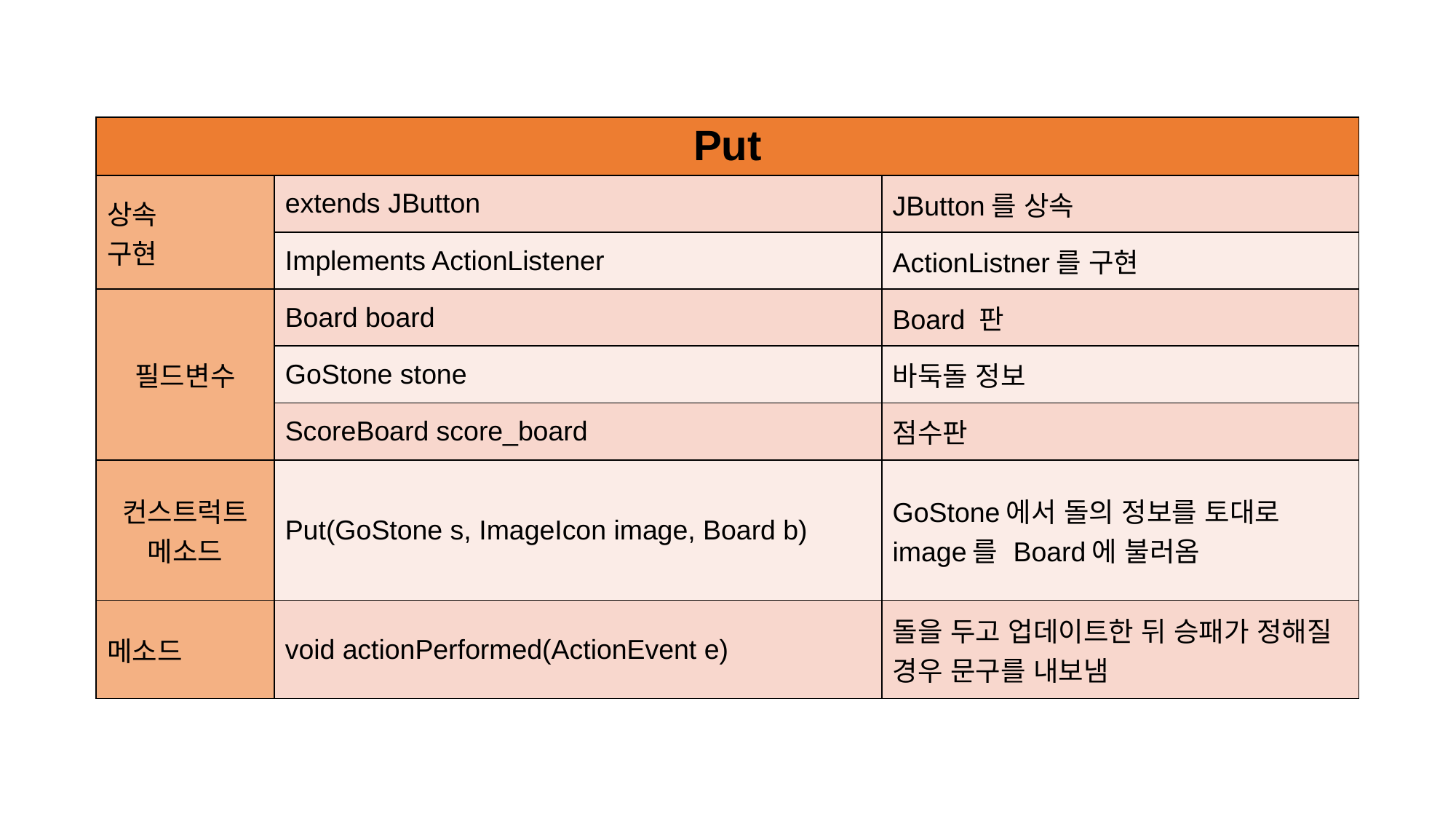

| Put |  |  |
| --- | --- | --- |
| 상속 구현 | extends JButton | JButton를 상속 |
|  | Implements ActionListener | ActionListner를 구현 |
| 필드변수 | Board board | Board 판 |
|  | GoStone stone | 바둑돌 정보 |
|  | ScoreBoard score\_board | 점수판 |
| 컨스트럭트 메소드 | Put(GoStone s, ImageIcon image, Board b) | GoStone에서 돌의 정보를 토대로 image를 Board에 불러옴 |
| 메소드 | void actionPerformed(ActionEvent e) | 돌을 두고 업데이트한 뒤 승패가 정해질 경우 문구를 내보냄 |